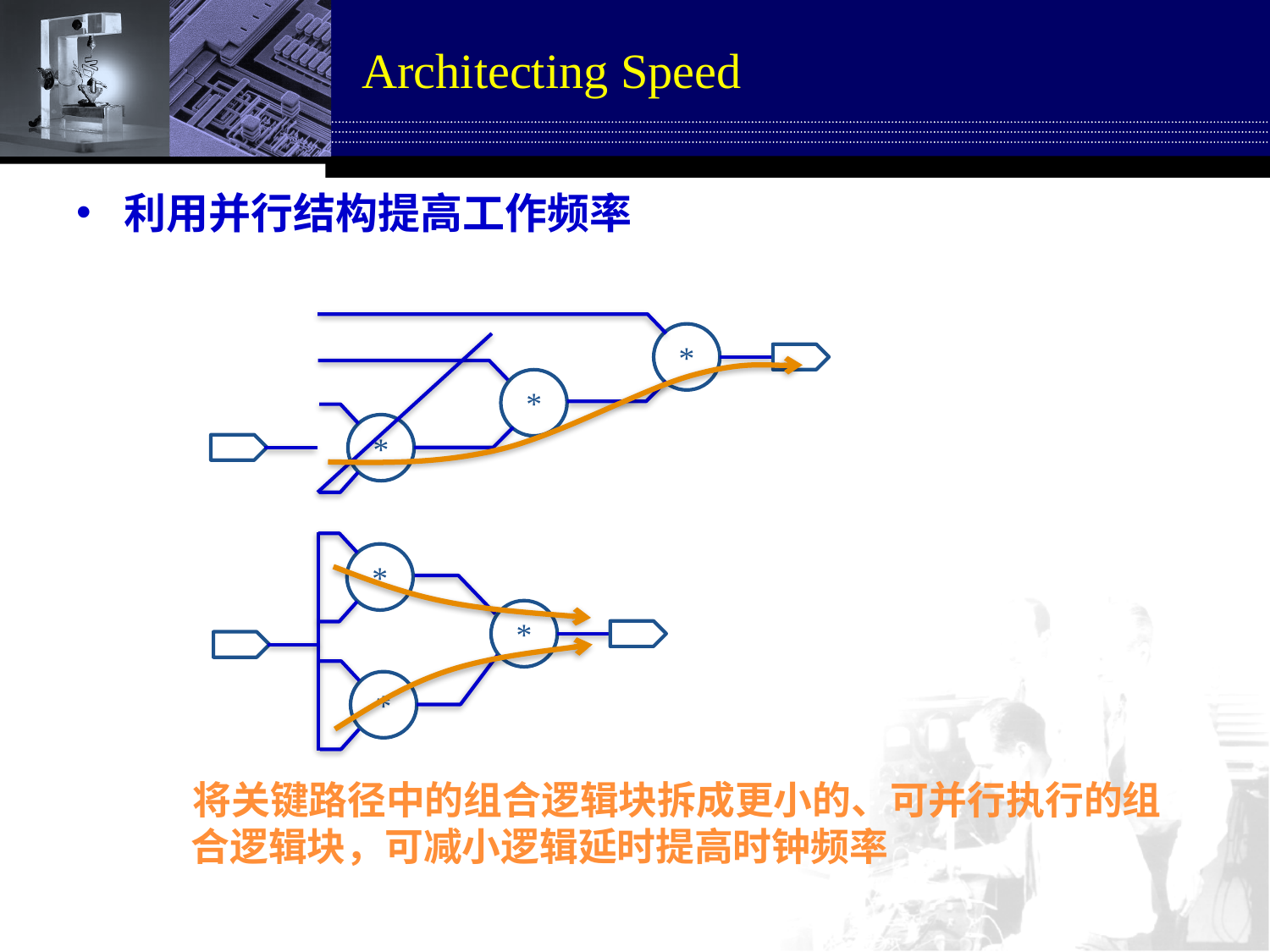

# Architecting Speed
利用并行结构提高工作频率

*

*

*

*

*

*

将关键路径中的组合逻辑块拆成更小的、可并行执行的组合逻辑块，可减小逻辑延时提高时钟频率